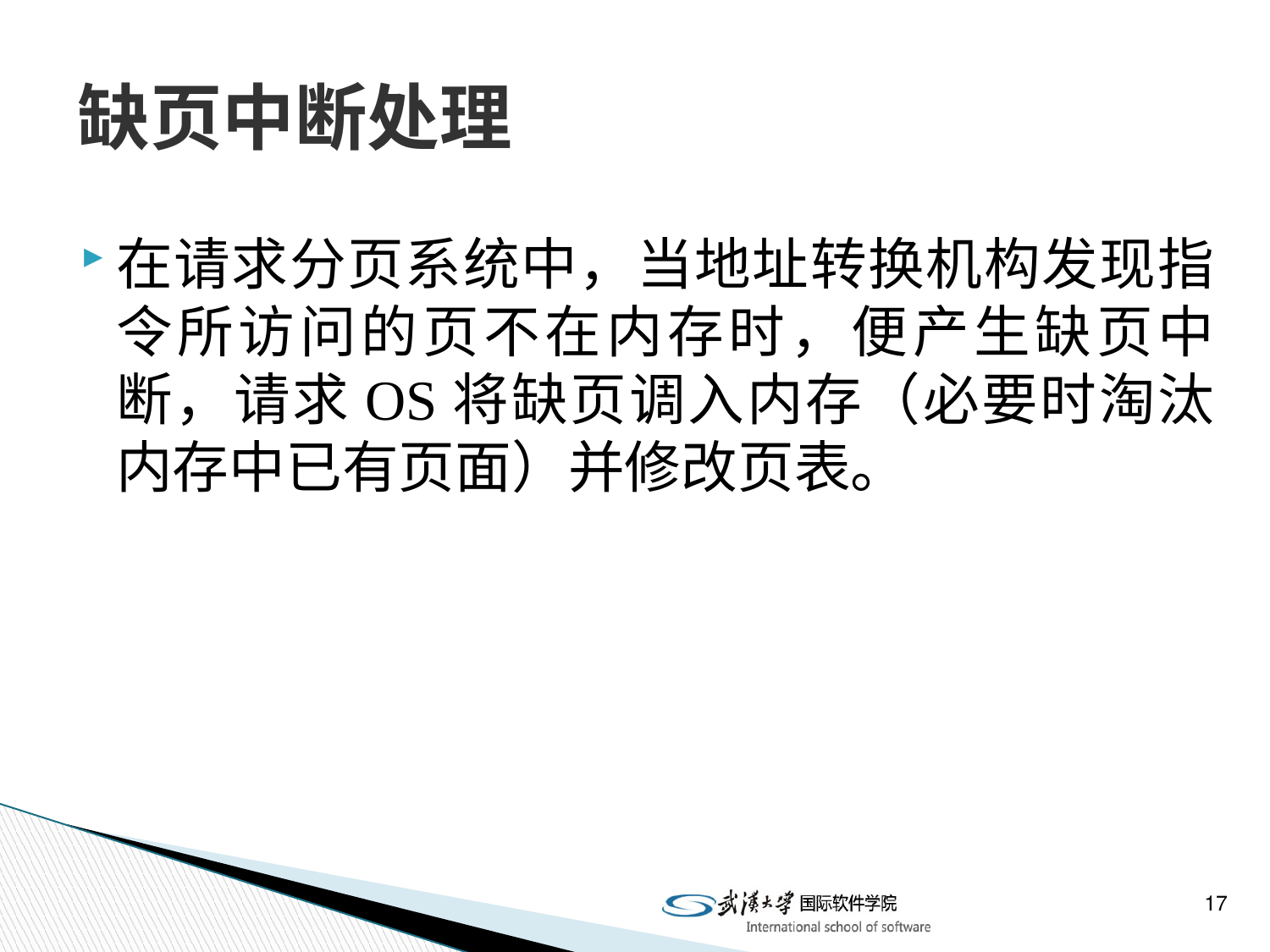

# 缺页中断处理
在请求分页系统中，当地址转换机构发现指令所访问的页不在内存时，便产生缺页中断，请求OS将缺页调入内存（必要时淘汰内存中已有页面）并修改页表。